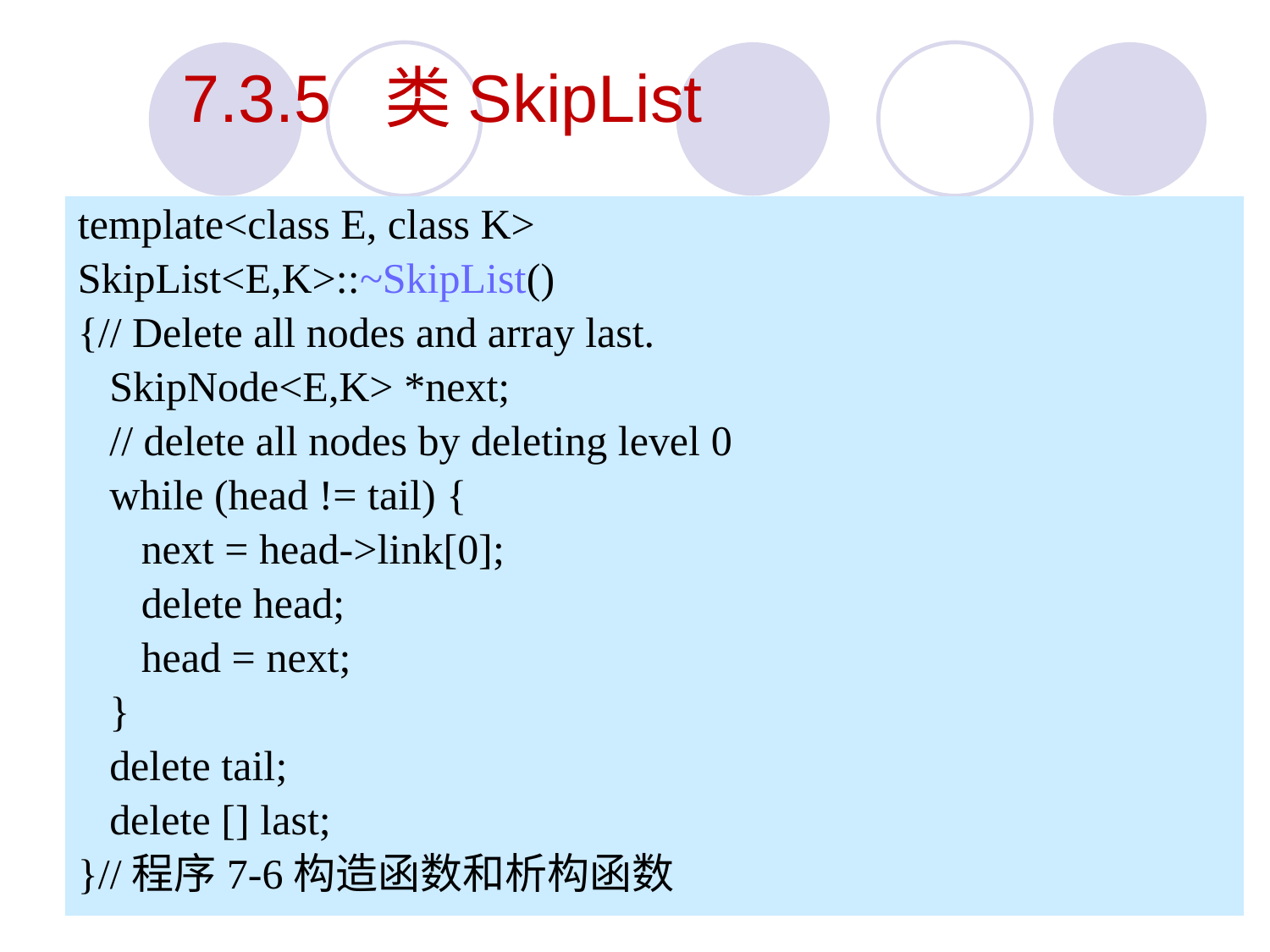

7.3.5  类SkipList
38

template<class E, class K>
SkipList<E,K>::~SkipList()
{// Delete all nodes and array last.
   SkipNode<E,K> *next;
   // delete all nodes by deleting level 0
   while (head != tail) {
      next = head->link[0];
      delete head;
      head = next;
   }
   delete tail;
   delete [] last;
}//程序7-6构造函数和析构函数